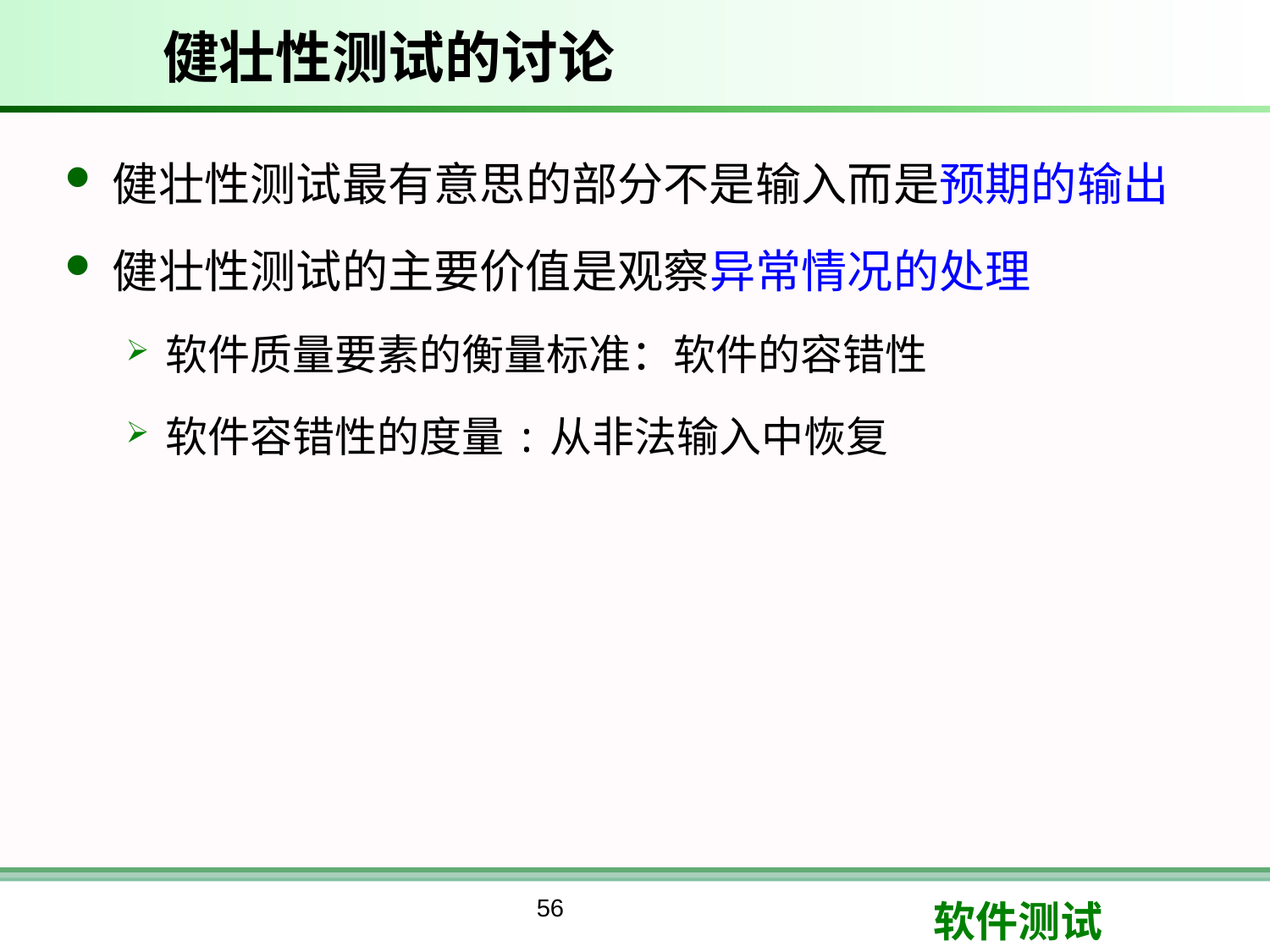

# 健壮性测试的讨论
健壮性测试最有意思的部分不是输入而是预期的输出
健壮性测试的主要价值是观察异常情况的处理
软件质量要素的衡量标准：软件的容错性
软件容错性的度量:从非法输入中恢复

56